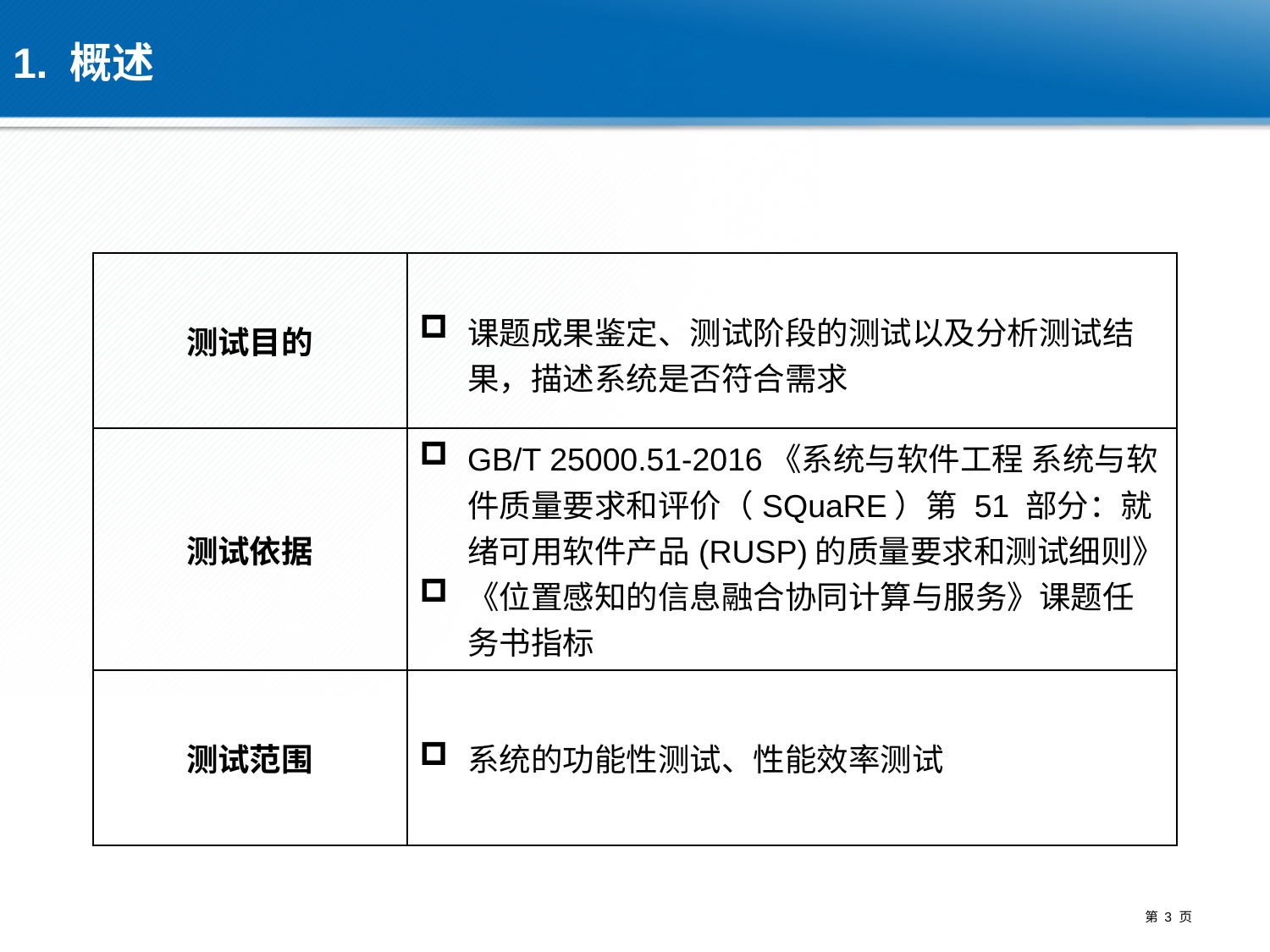

# 1. 概述
| 测试目的 | 课题成果鉴定、测试阶段的测试以及分析测试结果，描述系统是否符合需求 |
| --- | --- |
| 测试依据 | GB/T 25000.51-2016《系统与软件工程 系统与软件质量要求和评价（SQuaRE）第 51 部分：就绪可用软件产品(RUSP)的质量要求和测试细则》 《位置感知的信息融合协同计算与服务》课题任务书指标 |
| 测试范围 | 系统的功能性测试、性能效率测试 |
第 3 页